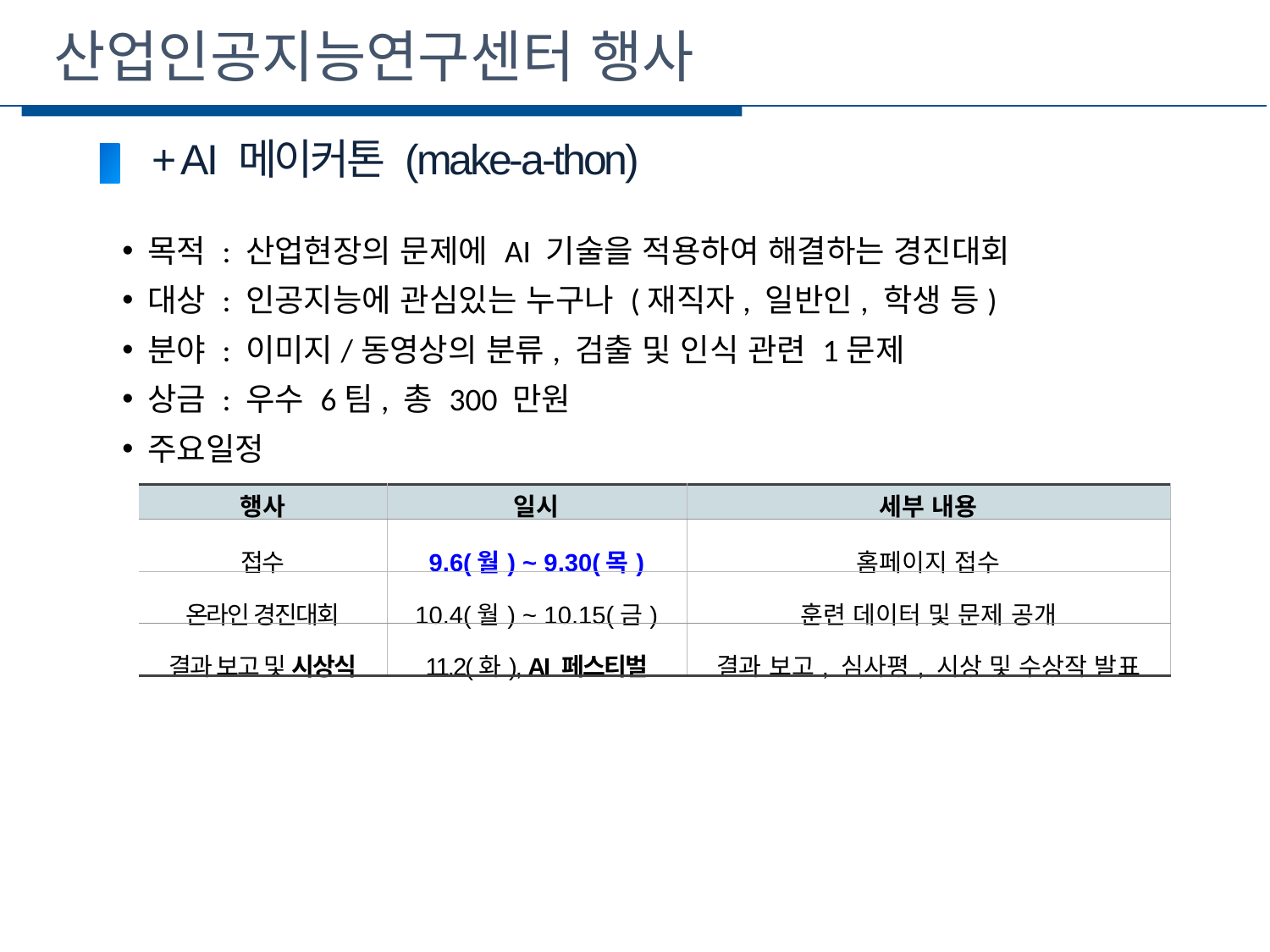

산업인공지능연구센터 행사

+ AI 메이커톤 (make-a-thon)

목적 : 산업현장의 문제에 AI 기술을 적용하여 해결하는 경진대회
대상 : 인공지능에 관심있는 누구나 (재직자, 일반인, 학생 등)
분야 : 이미지/동영상의 분류, 검출 및 인식 관련 1문제
상금 : 우수 6팀, 총 300 만원
주요일정
| 행사 | 일시 | 세부 내용 |
| --- | --- | --- |
| 접수 | 9.6(월) ~ 9.30(목) | 홈페이지 접수 |
| 온라인 경진대회 | 10.4(월) ~ 10.15(금) | 훈련 데이터 및 문제 공개 |
| 결과 보고 및 시상식 | 11.2(화), AI 페스티벌 | 결과 보고, 심사평, 시상 및 수상작 발표 |